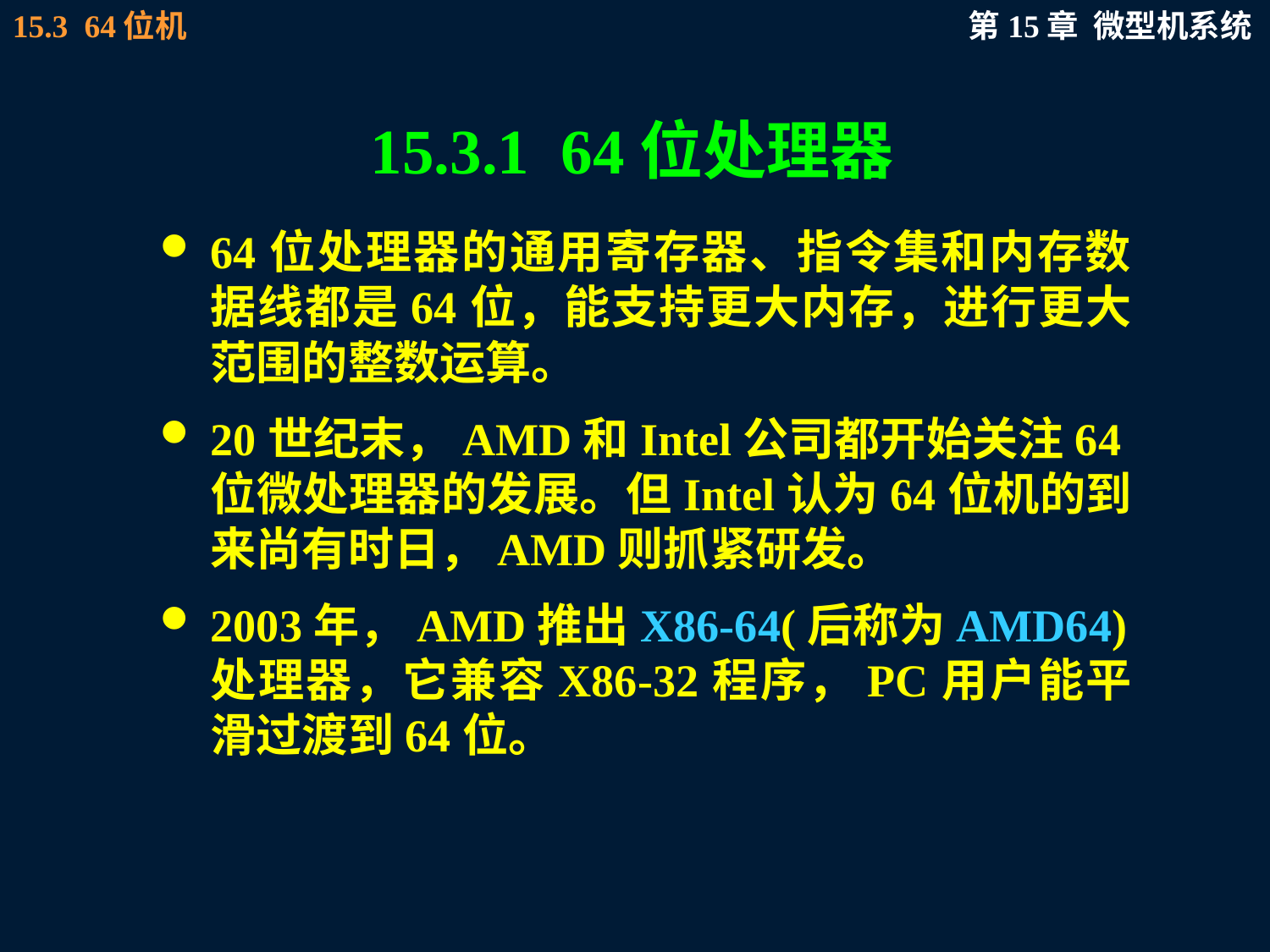

# 15.3.1  64位处理器
64位处理器的通用寄存器、指令集和内存数据线都是64位，能支持更大内存，进行更大范围的整数运算。
20世纪末，AMD和Intel公司都开始关注64位微处理器的发展。但Intel认为64位机的到来尚有时日，AMD则抓紧研发。
2003年，AMD推出X86-64(后称为AMD64)处理器，它兼容X86-32程序，PC用户能平滑过渡到64位。